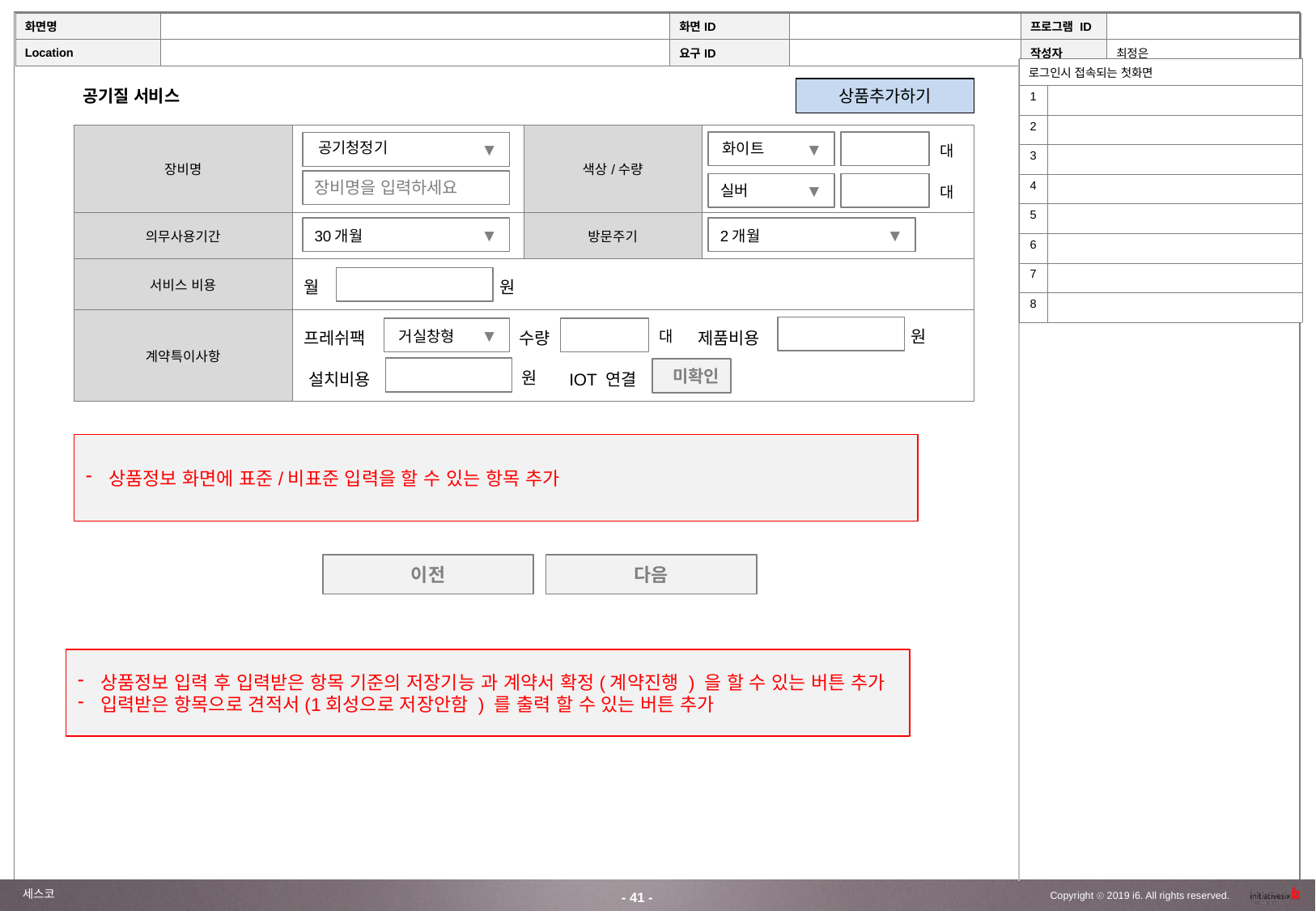

| 로그인시 접속되는 첫화면 |  |
| --- | --- |
| 1 |  |
| 2 |  |
| 3 |  |
| 4 |  |
| 5 |  |
| 6 |  |
| 7 |  |
| 8 |  |
상품추가하기
공기질 서비스
| 장비명 |  | 색상/수량 |  |
| --- | --- | --- | --- |
| 의무사용기간 |  | 방문주기 |  |
| 서비스 비용 |  |  |  |
| 계약특이사항 |  |  |  |
▼

화이트
대
▼

실버
대
▼
공기청정기
장비명을 입력하세요
▼
▼
30개월
2개월
월
원

원

프레쉬팩
수량
제품비용
▼

거실창형
대
원

설치비용
IOT 연결
미확인
상품정보 화면에 표준/비표준 입력을 할 수 있는 항목 추가
이전
다음
상품정보 입력 후 입력받은 항목 기준의 저장기능 과 계약서 확정(계약진행 ) 을 할 수 있는 버튼 추가
입력받은 항목으로 견적서(1회성으로 저장안함 ) 를 출력 할 수 있는 버튼 추가